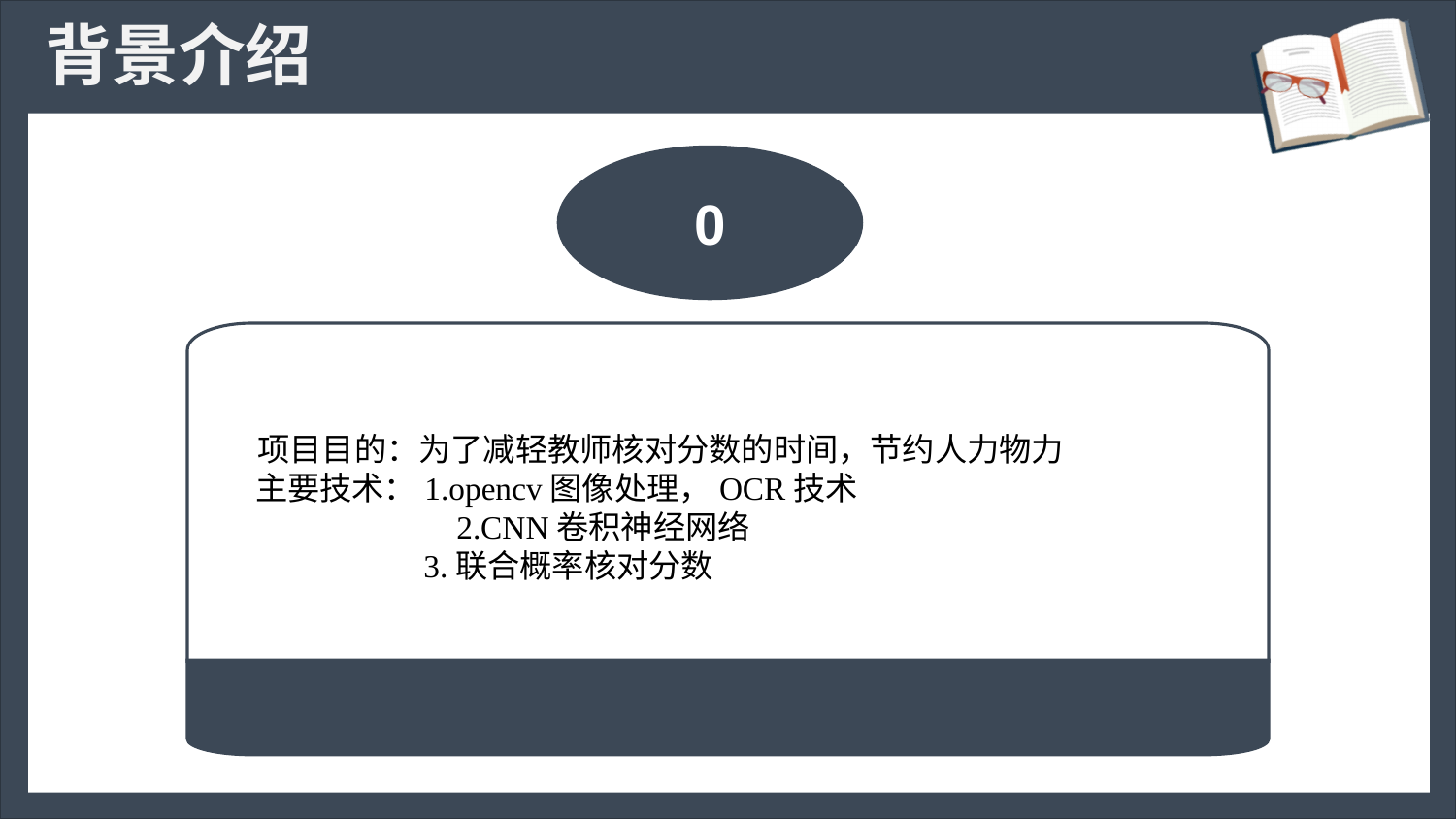

# 背景介绍
0
       项目目的：为了减轻教师核对分数的时间，节约人力物力
主要技术：1.opencv图像处理，OCR技术
	              2.CNN卷积神经网络
                     3.联合概率核对分数